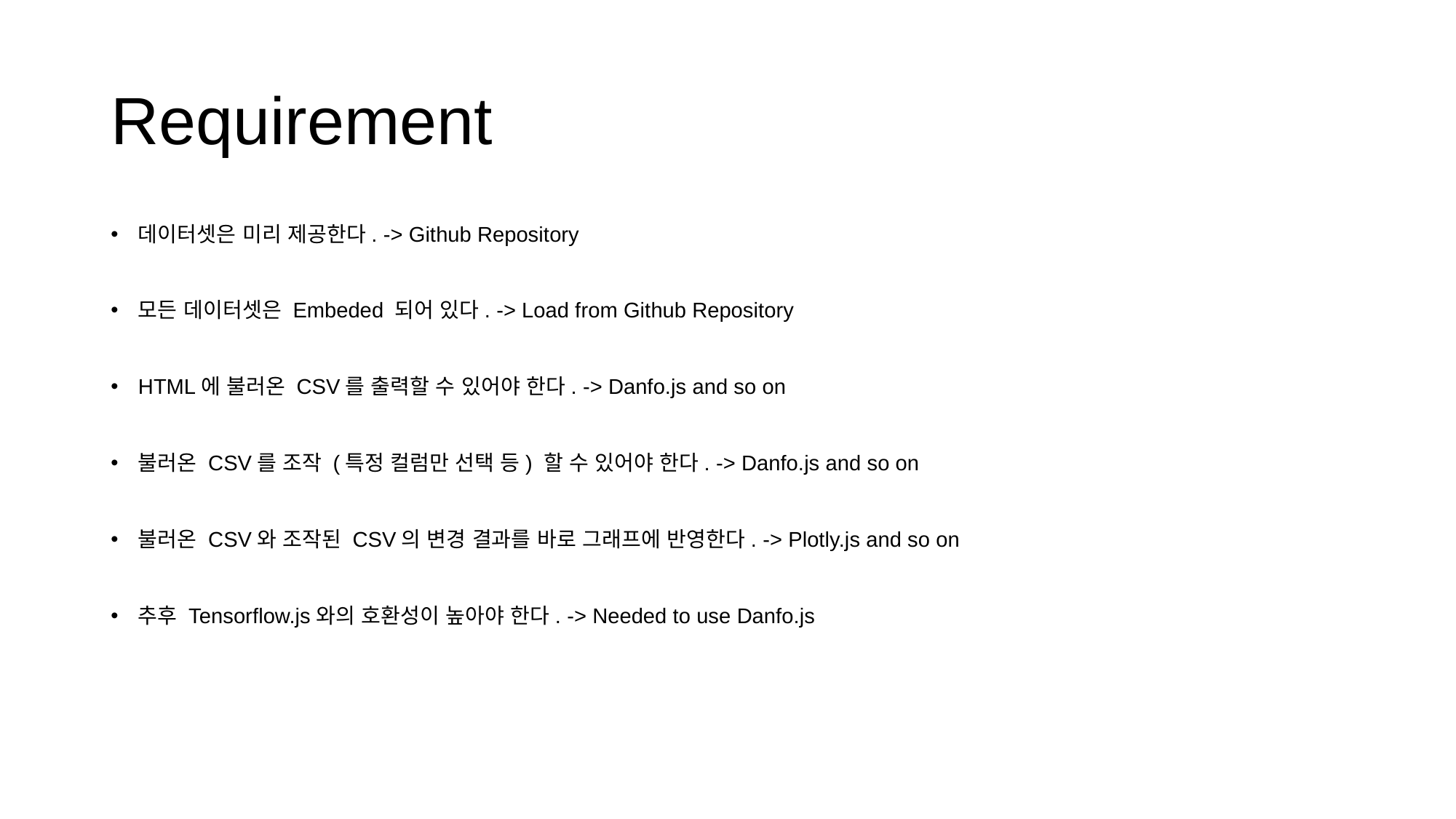

# Requirement
데이터셋은 미리 제공한다. -> Github Repository

모든 데이터셋은 Embeded 되어 있다. -> Load from Github Repository

HTML에 불러온 CSV를 출력할 수 있어야 한다. -> Danfo.js and so on

불러온 CSV를 조작 (특정 컬럼만 선택 등) 할 수 있어야 한다. -> Danfo.js and so on

불러온 CSV와 조작된 CSV의 변경 결과를 바로 그래프에 반영한다. -> Plotly.js and so on

추후 Tensorflow.js와의 호환성이 높아야 한다. -> Needed to use Danfo.js